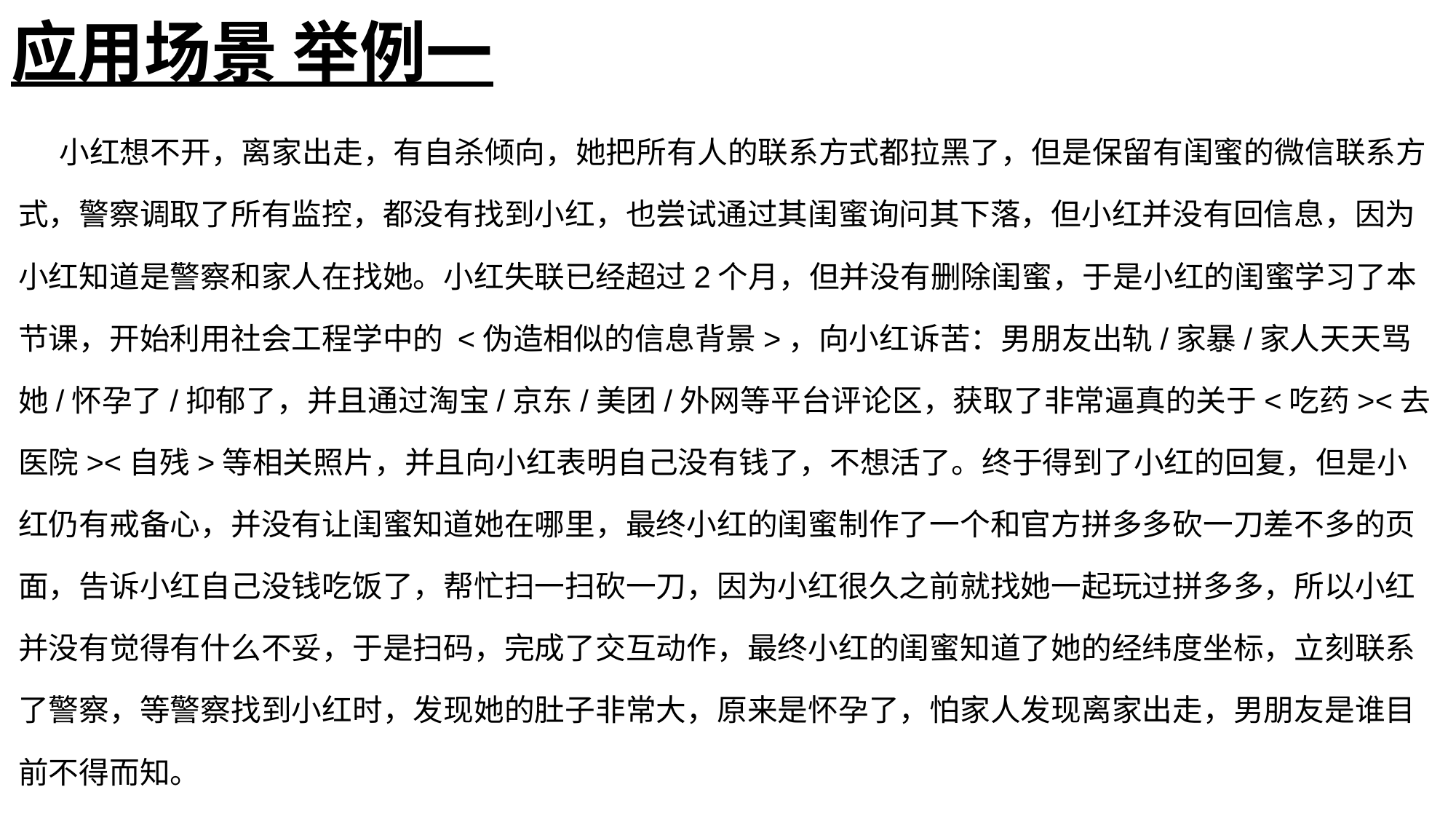

# 应用场景 举例一
     小红想不开，离家出走，有自杀倾向，她把所有人的联系方式都拉黑了，但是保留有闺蜜的微信联系方式，警察调取了所有监控，都没有找到小红，也尝试通过其闺蜜询问其下落，但小红并没有回信息，因为小红知道是警察和家人在找她。小红失联已经超过2个月，但并没有删除闺蜜，于是小红的闺蜜学习了本节课，开始利用社会工程学中的 <伪造相似的信息背景>，向小红诉苦：男朋友出轨/家暴/家人天天骂她/怀孕了/抑郁了，并且通过淘宝/京东/美团/外网等平台评论区，获取了非常逼真的关于<吃药><去医院><自残>等相关照片，并且向小红表明自己没有钱了，不想活了。终于得到了小红的回复，但是小红仍有戒备心，并没有让闺蜜知道她在哪里，最终小红的闺蜜制作了一个和官方拼多多砍一刀差不多的页面，告诉小红自己没钱吃饭了，帮忙扫一扫砍一刀，因为小红很久之前就找她一起玩过拼多多，所以小红并没有觉得有什么不妥，于是扫码，完成了交互动作，最终小红的闺蜜知道了她的经纬度坐标，立刻联系了警察，等警察找到小红时，发现她的肚子非常大，原来是怀孕了，怕家人发现离家出走，男朋友是谁目前不得而知。